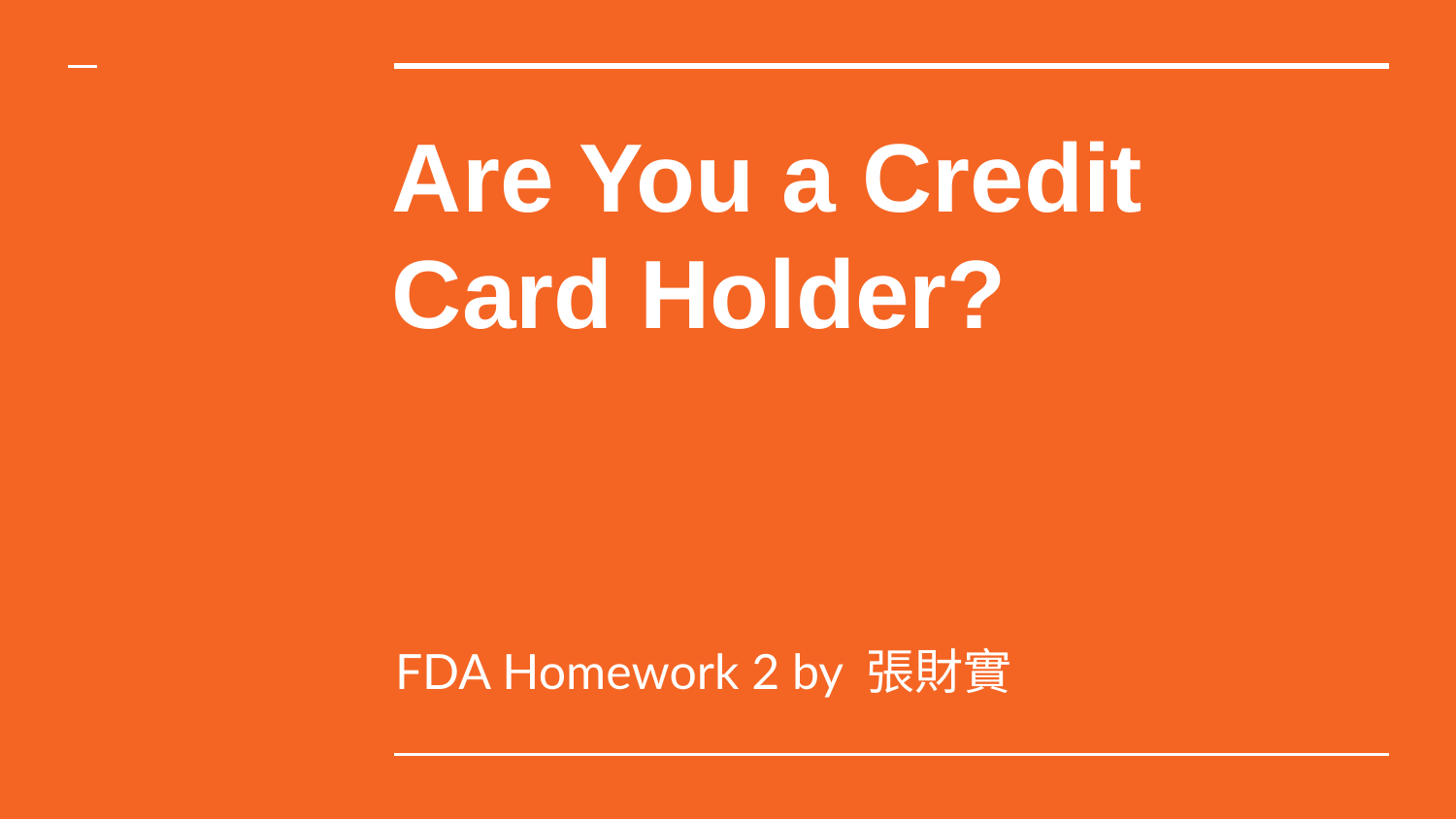

# Are You a Credit Card Holder?
FDA Homework 2 by 張財實